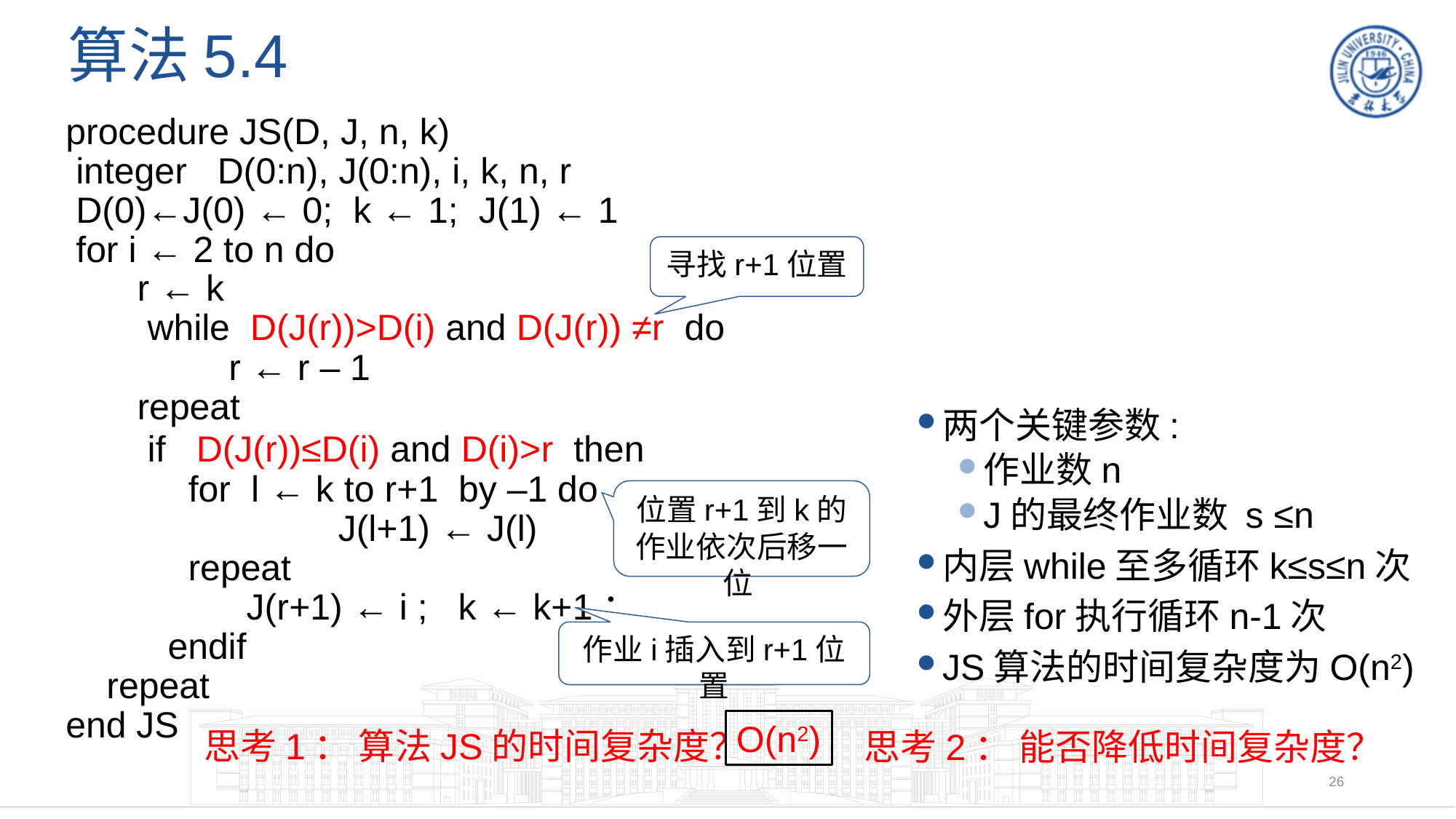

# 算法5.4
procedure JS(D, J, n, k)
 integer   D(0:n), J(0:n), i, k, n, r
 D(0)←J(0) ← 0;  k ← 1;  J(1) ← 1
 for i ← 2 to n do
       r ← k
        while  D(J(r))>D(i) and D(J(r)) ≠r  do
                r ← r – 1
       repeat
	    if   D(J(r))≤D(i) and D(i)>r  then
	        for  l ← k to r+1  by –1 do
		            J(l+1) ← J(l)
            repeat
     	   J(r+1) ← i ;   k ← k+1；
	      endif
    repeat
end JS
寻找r+1位置
两个关键参数:
作业数n
J的最终作业数 s ≤n
内层while至多循环k≤s≤n次
外层for执行循环n-1次
JS算法的时间复杂度为O(n2)
位置r+1到k的作业依次后移一位
作业i插入到r+1位置
O(n2)
思考1： 算法JS的时间复杂度？
思考2： 能否降低时间复杂度？
26